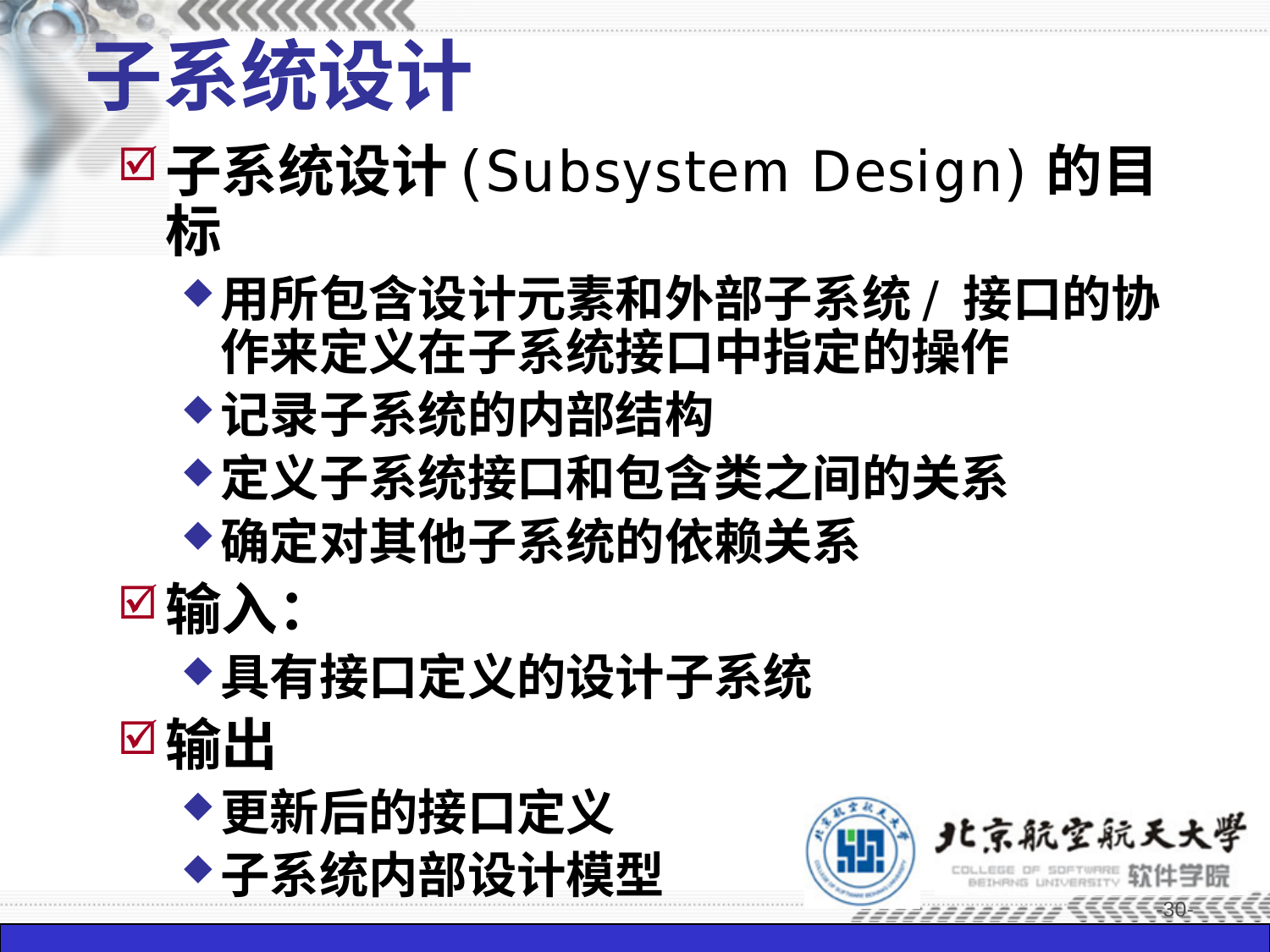

# 子系统设计
子系统设计(Subsystem Design)的目标
用所包含设计元素和外部子系统/接口的协作来定义在子系统接口中指定的操作
记录子系统的内部结构
定义子系统接口和包含类之间的关系
确定对其他子系统的依赖关系
输入：
具有接口定义的设计子系统
输出
更新后的接口定义
子系统内部设计模型
-30-